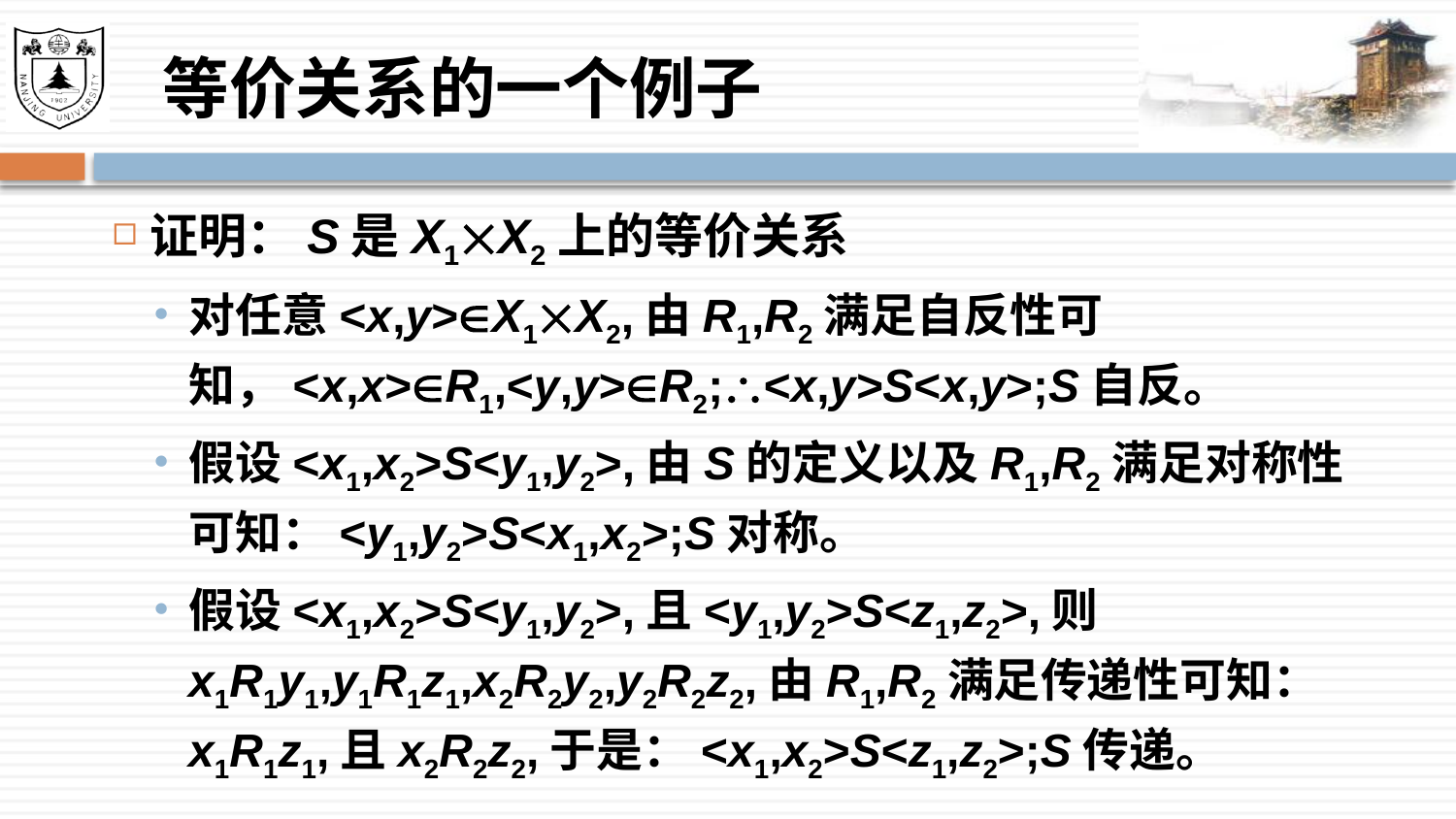

# 等价关系的一个例子
证明：S是X1×X2上的等价关系
对任意<x,y>∈X1×X2,由R1,R2满足自反性可知，<x,x>∈R1,<y,y>∈R2;∴<x,y>S<x,y>;S自反。
假设<x1,x2>S<y1,y2>,由S的定义以及R1,R2满足对称性可知：<y1,y2>S<x1,x2>;S对称。
假设<x1,x2>S<y1,y2>,且<y1,y2>S<z1,z2>,则x1R1y1,y1R1z1,x2R2y2,y2R2z2,由R1,R2满足传递性可知：x1R1z1,且x2R2z2,于是：<x1,x2>S<z1,z2>;S传递。